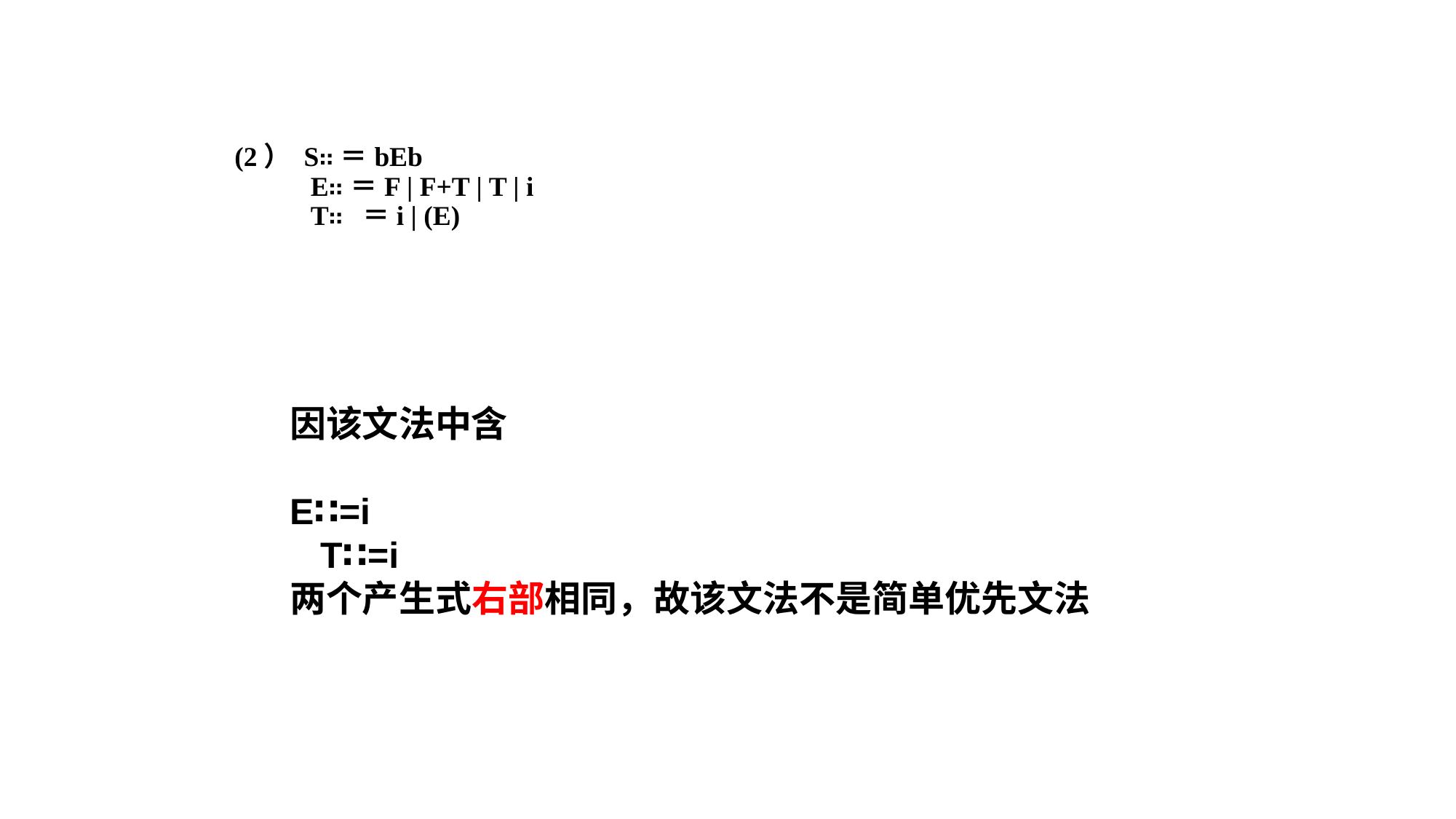

(2） S∷＝bEb
           E∷＝F | F+T | T | i
           T∷＝i | (E)
因该文法中含

E∷=i
   T∷=i
两个产生式右部相同，故该文法不是简单优先文法